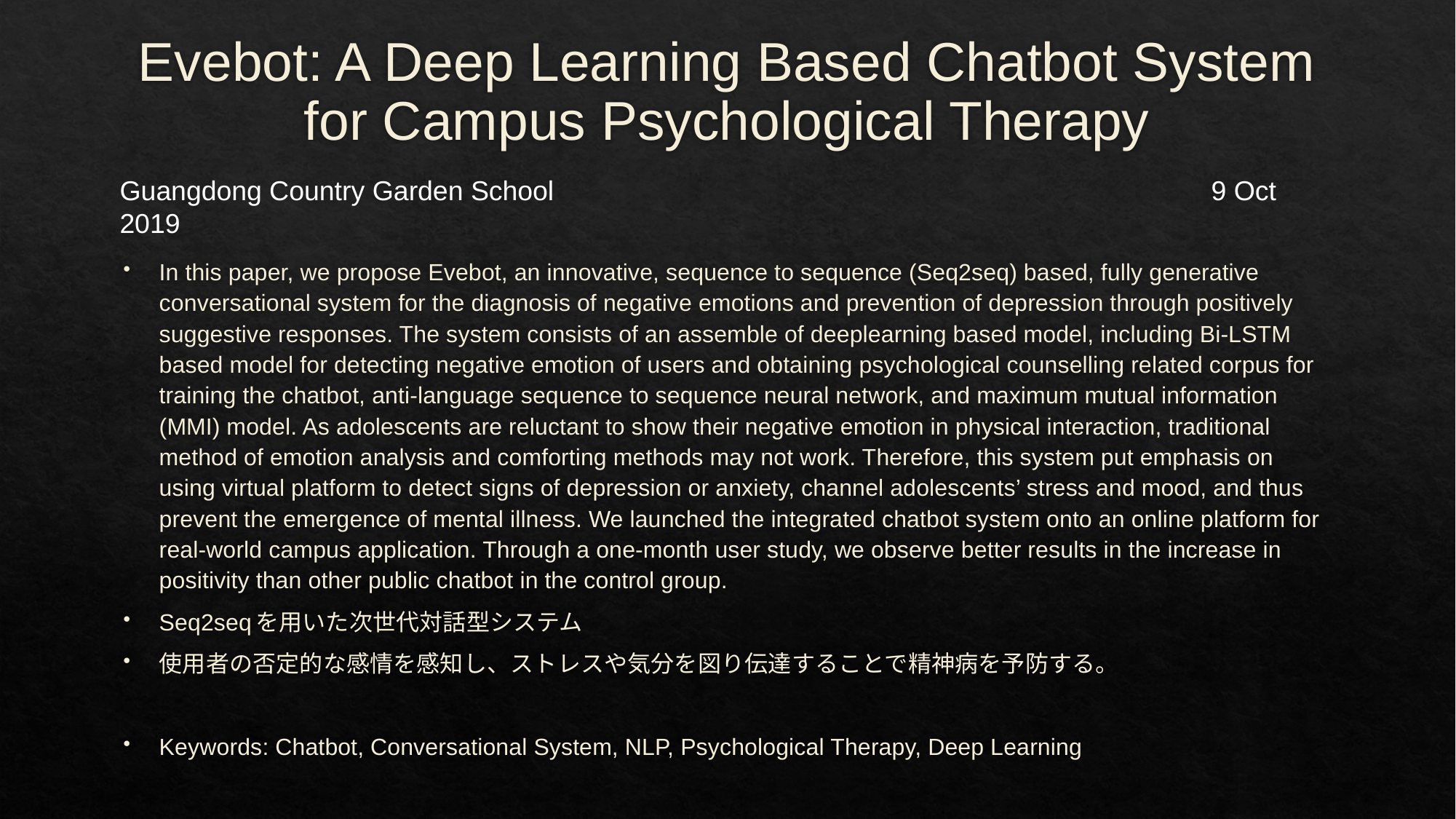

# Evebot: A Deep Learning Based Chatbot System for Campus Psychological Therapy
Guangdong Country Garden School							9 Oct 2019
In this paper, we propose Evebot, an innovative, sequence to sequence (Seq2seq) based, fully generative conversational system for the diagnosis of negative emotions and prevention of depression through positively suggestive responses. The system consists of an assemble of deeplearning based model, including Bi-LSTM based model for detecting negative emotion of users and obtaining psychological counselling related corpus for training the chatbot, anti-language sequence to sequence neural network, and maximum mutual information (MMI) model. As adolescents are reluctant to show their negative emotion in physical interaction, traditional method of emotion analysis and comforting methods may not work. Therefore, this system put emphasis on using virtual platform to detect signs of depression or anxiety, channel adolescents’ stress and mood, and thus prevent the emergence of mental illness. We launched the integrated chatbot system onto an online platform for real-world campus application. Through a one-month user study, we observe better results in the increase in positivity than other public chatbot in the control group.
Seq2seqを用いた次世代対話型システム
使用者の否定的な感情を感知し、ストレスや気分を図り伝達することで精神病を予防する。

Keywords: Chatbot, Conversational System, NLP, Psychological Therapy, Deep Learning